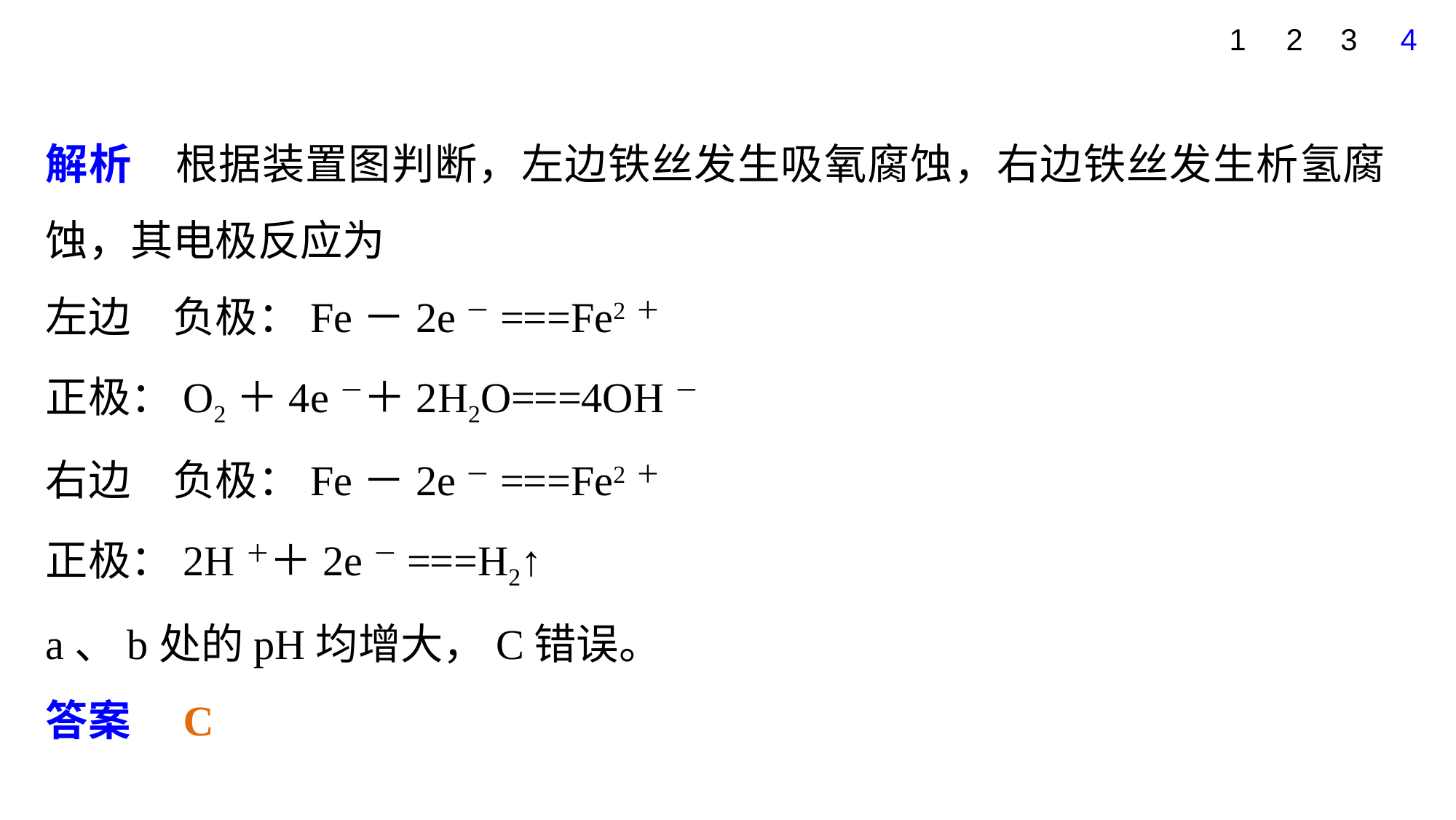

1
2
3
4
解析　根据装置图判断，左边铁丝发生吸氧腐蚀，右边铁丝发生析氢腐蚀，其电极反应为
左边　负极：Fe－2e－===Fe2＋
正极：O2＋4e－＋2H2O===4OH－
右边　负极：Fe－2e－===Fe2＋
正极：2H＋＋2e－===H2↑
a、b处的pH均增大，C错误。
答案　C